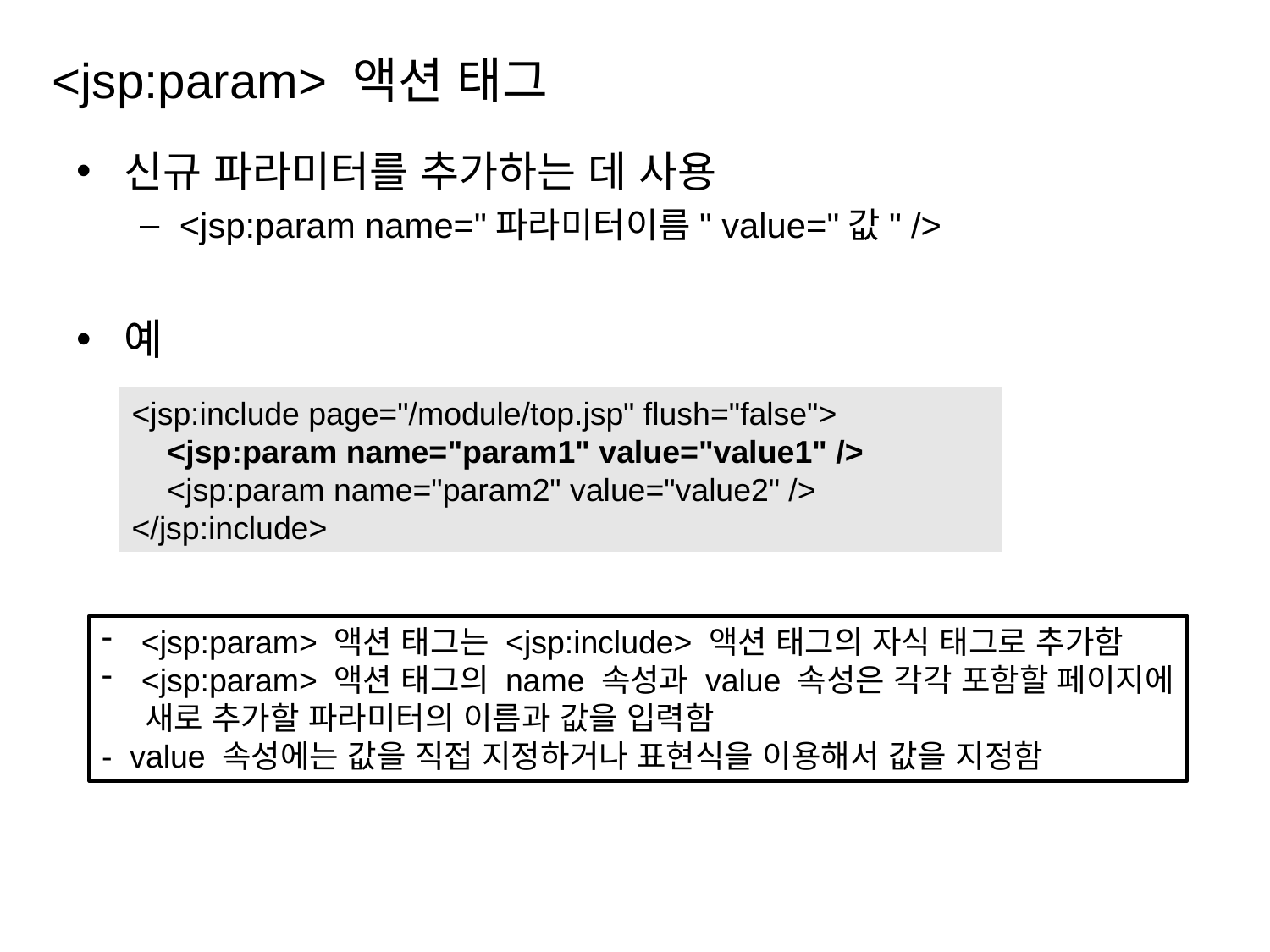

# <jsp:param> 액션 태그
신규 파라미터를 추가하는 데 사용
<jsp:param name="파라미터이름" value="값" />

예

<jsp:include page="/module/top.jsp" flush="false">
    <jsp:param name="param1" value="value1" />
    <jsp:param name="param2" value="value2" />
</jsp:include>
<jsp:param> 액션 태그는 <jsp:include> 액션 태그의 자식 태그로 추가함
<jsp:param> 액션 태그의 name 속성과 value 속성은 각각 포함할 페이지에
    새로 추가할 파라미터의 이름과 값을 입력함
-  value 속성에는 값을 직접 지정하거나 표현식을 이용해서 값을 지정함